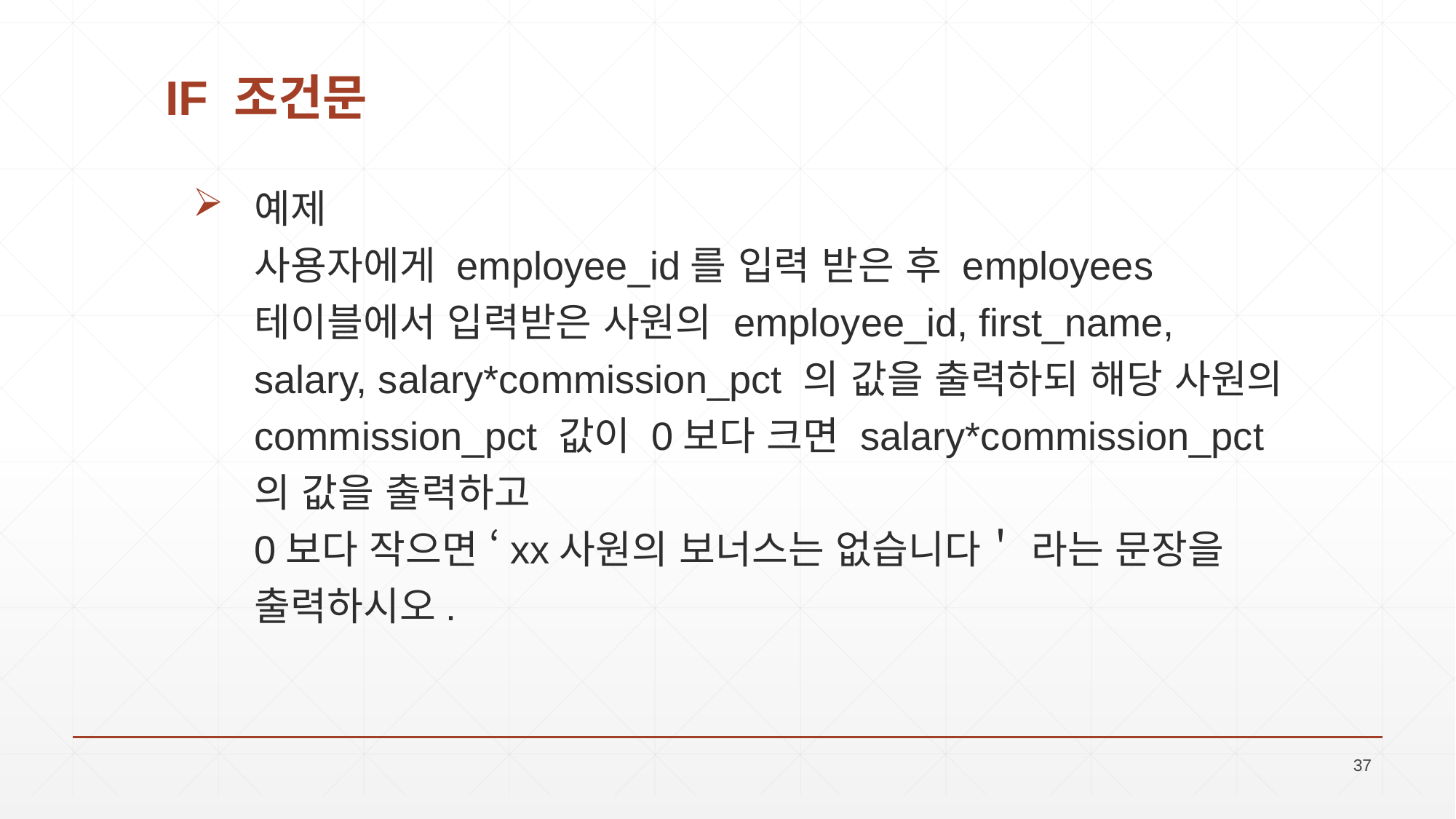

# IF 조건문
예제
사용자에게 employee_id를 입력 받은 후 employees 테이블에서 입력받은 사원의 employee_id, first_name, salary, salary*commission_pct 의 값을 출력하되 해당 사원의 commission_pct 값이 0보다 크면 salary*commission_pct의 값을 출력하고
0보다 작으면 ‘xx사원의 보너스는 없습니다＇ 라는 문장을 출력하시오.
37